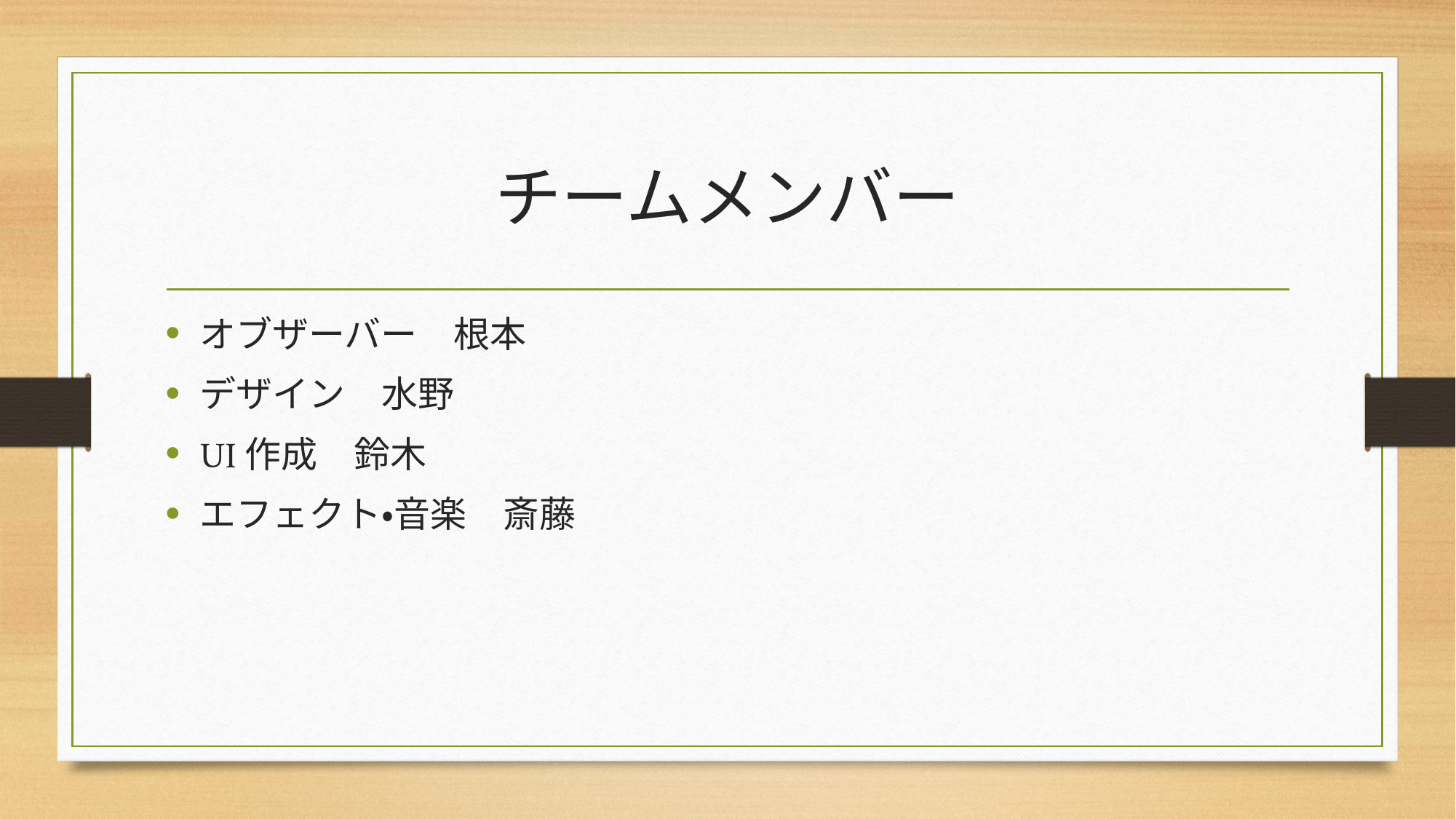

# チームメンバー
オブザーバー　根本
デザイン　水野
UI作成　鈴木
エフェクト・音楽　斎藤